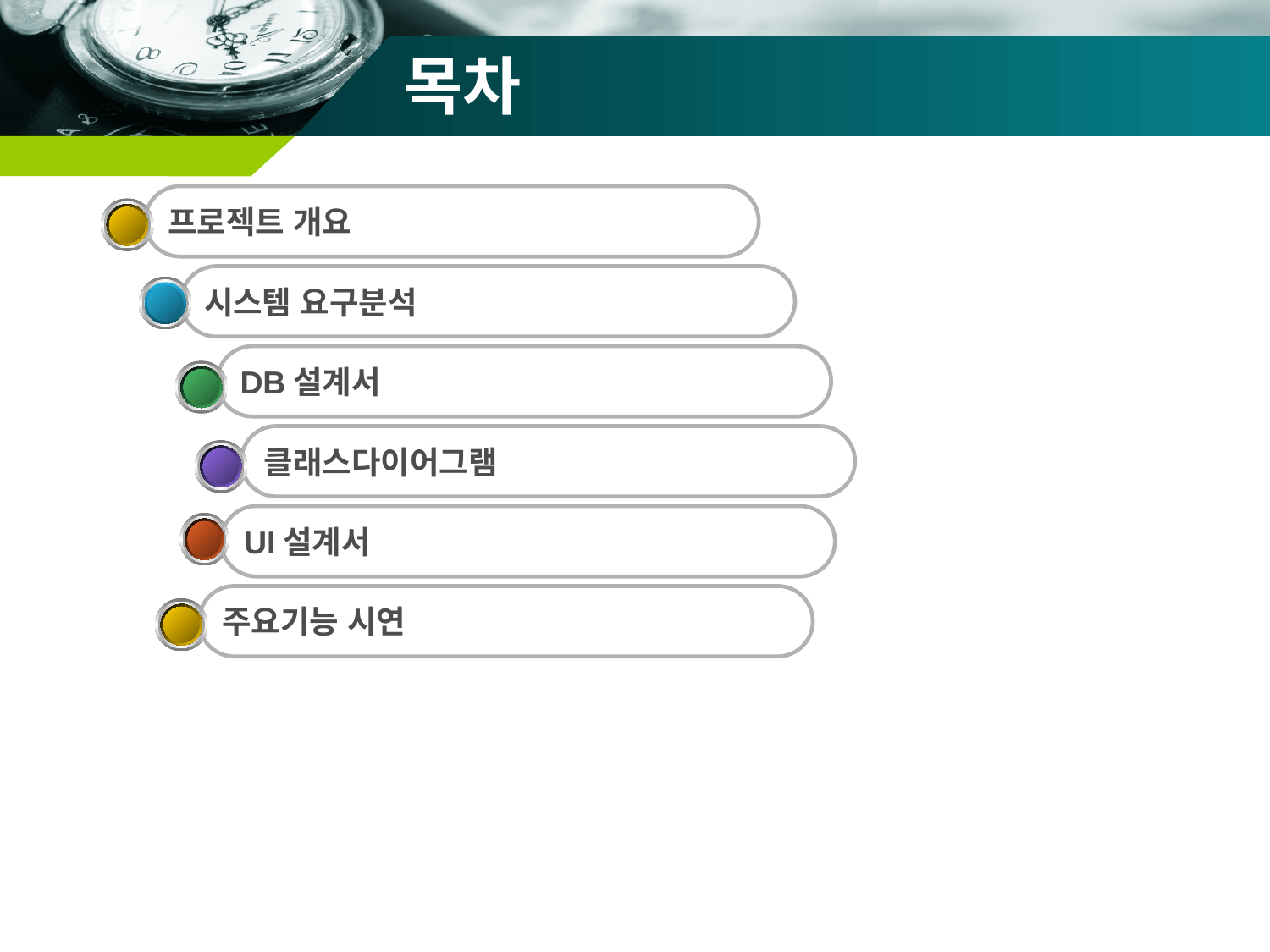

# 목차

프로젝트 개요

시스템 요구분석

DB설계서

클래스다이어그램

UI설계서

주요기능 시연